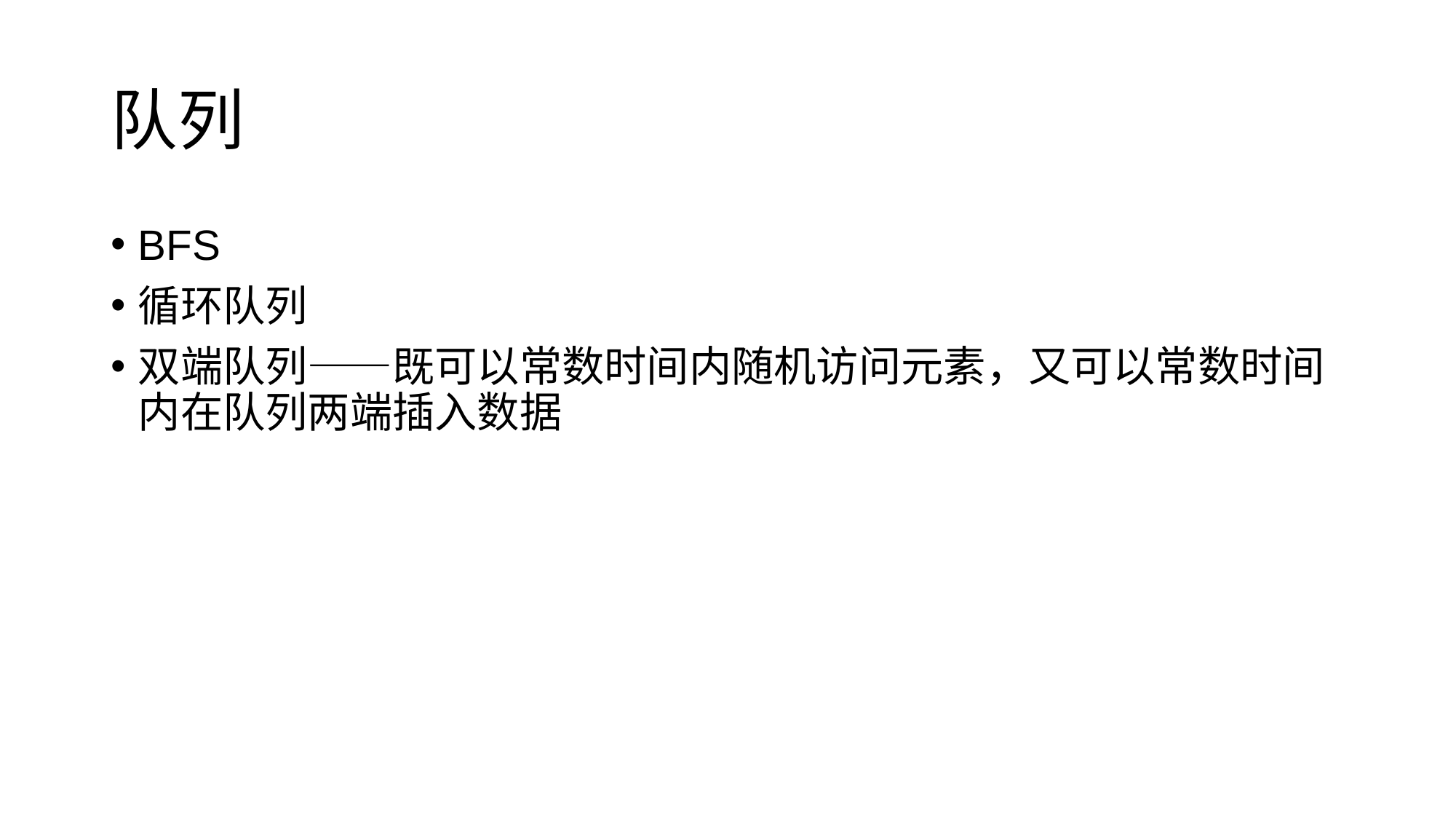

# 队列
BFS
循环队列
双端队列——既可以常数时间内随机访问元素，又可以常数时间内在队列两端插入数据